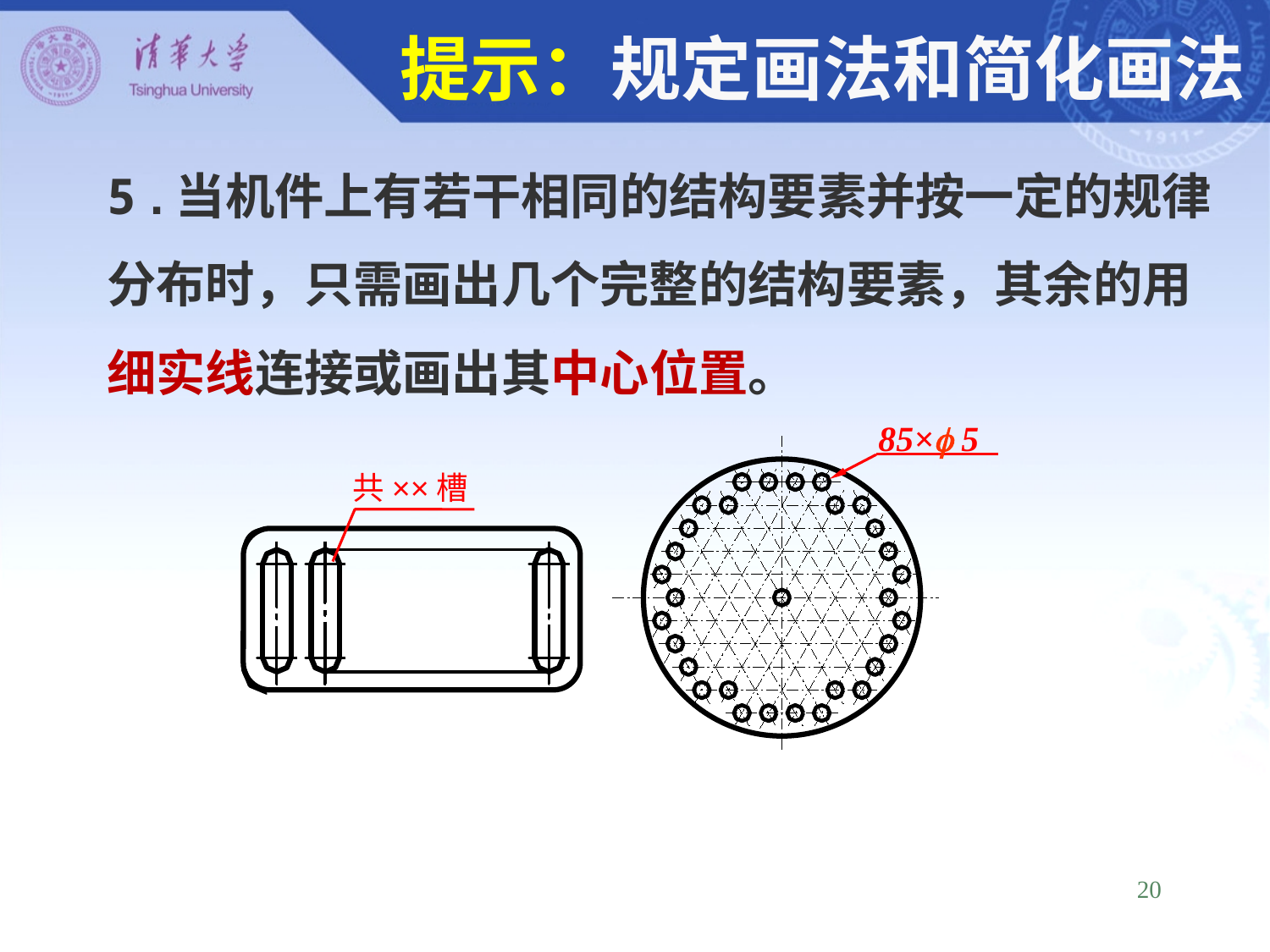

提示：规定画法和简化画法
5 .当机件上有若干相同的结构要素并按一定的规律
分布时，只需画出几个完整的结构要素，其余的用
细实线连接或画出其中心位置。
85×φ 5

共××槽

20